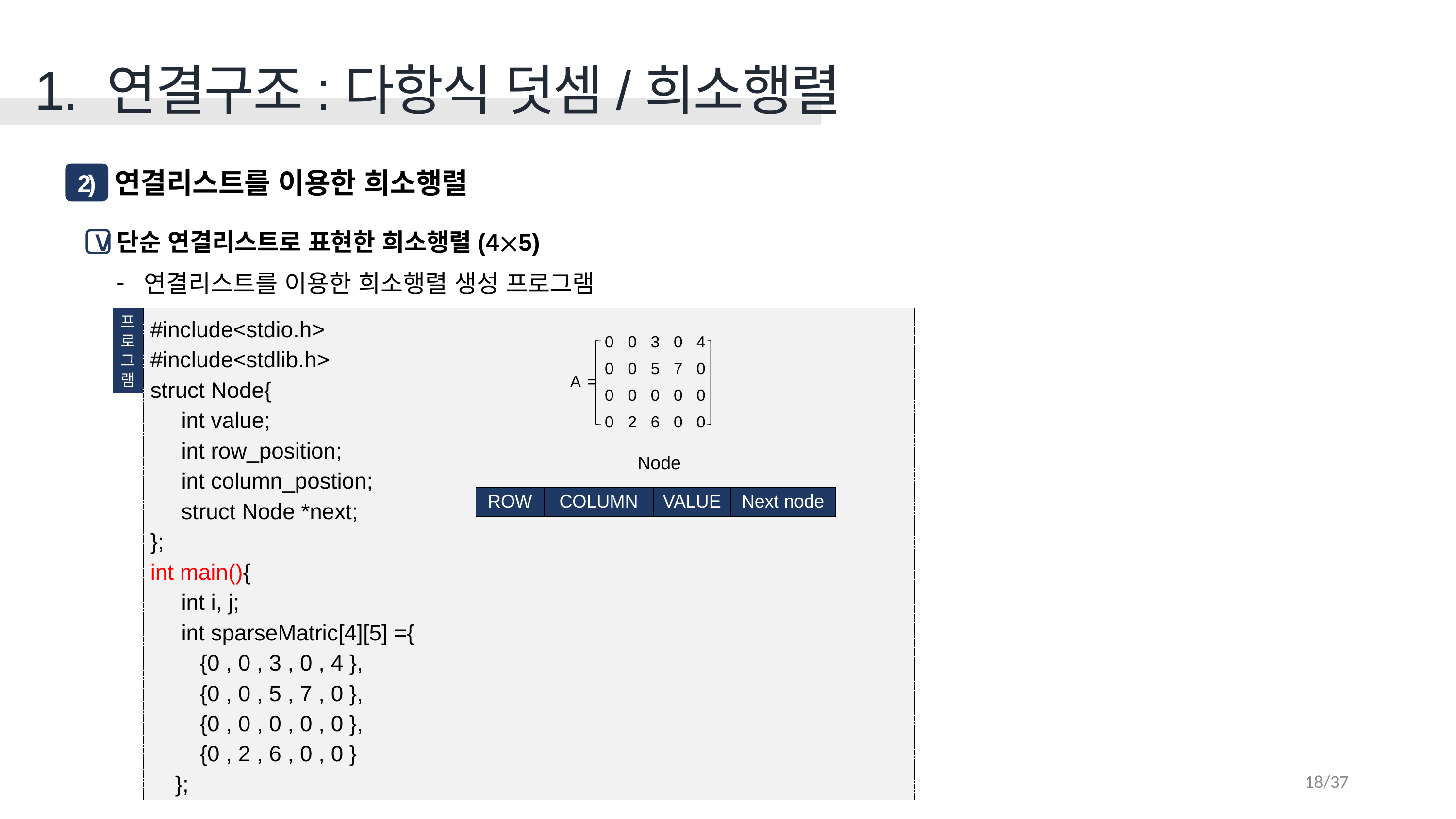

1. 연결구조:다항식 덧셈/희소행렬

연결리스트를 이용한 희소행렬
2)
단순 연결리스트로 표현한 희소행렬(4×5)

연결리스트를 이용한 희소행렬 생성 프로그램

V
프
로
그
램
#include<stdio.h>
#include<stdlib.h>
struct Node{
     int value;
     int row_position;
     int column_postion;
     struct Node *next;
};
int main(){
     int i, j;
     int sparseMatric[4][5] ={
        {0 , 0 , 3 , 0 , 4 },
        {0 , 0 , 5 , 7 , 0 },
        {0 , 0 , 0 , 0 , 0 },
        {0 , 2 , 6 , 0 , 0 }
    };
| A | = | 0 | 0 | 3 | 0 | 4 |
| --- | --- | --- | --- | --- | --- | --- |
|  |  | 0 | 0 | 5 | 7 | 0 |
|  |  | 0 | 0 | 0 | 0 | 0 |
|  |  | 0 | 2 | 6 | 0 | 0 |

Node
| ROW | COLUMN | VALUE | Next node |
| --- | --- | --- | --- |
18/37